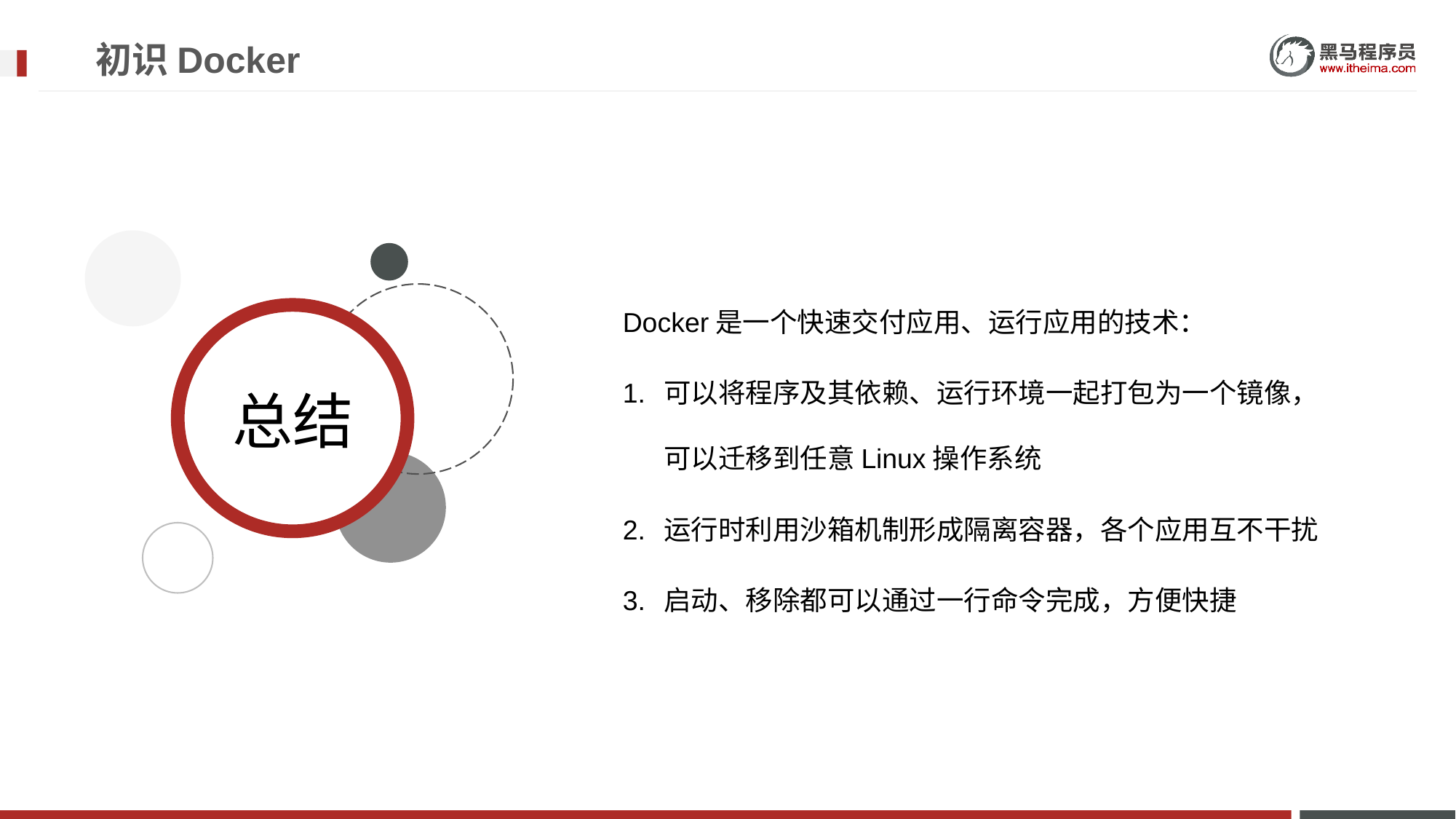

# 初识Docker
Docker是一个快速交付应用、运行应用的技术：
可以将程序及其依赖、运行环境一起打包为一个镜像，可以迁移到任意Linux操作系统
运行时利用沙箱机制形成隔离容器，各个应用互不干扰
启动、移除都可以通过一行命令完成，方便快捷